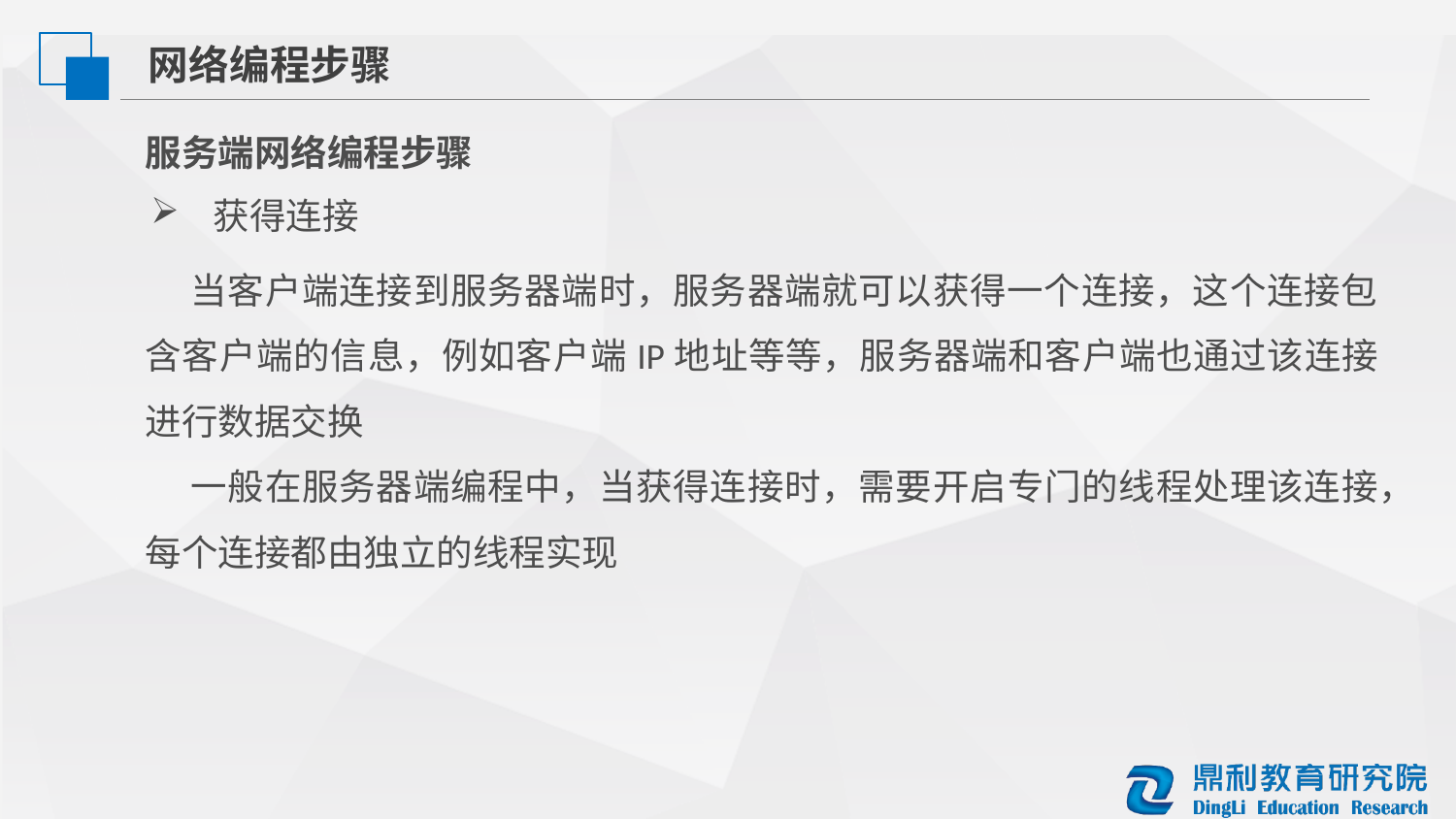

网络编程步骤
服务端网络编程步骤
 获得连接
    当客户端连接到服务器端时，服务器端就可以获得一个连接，这个连接包含客户端的信息，例如客户端IP地址等等，服务器端和客户端也通过该连接进行数据交换
    一般在服务器端编程中，当获得连接时，需要开启专门的线程处理该连接，每个连接都由独立的线程实现